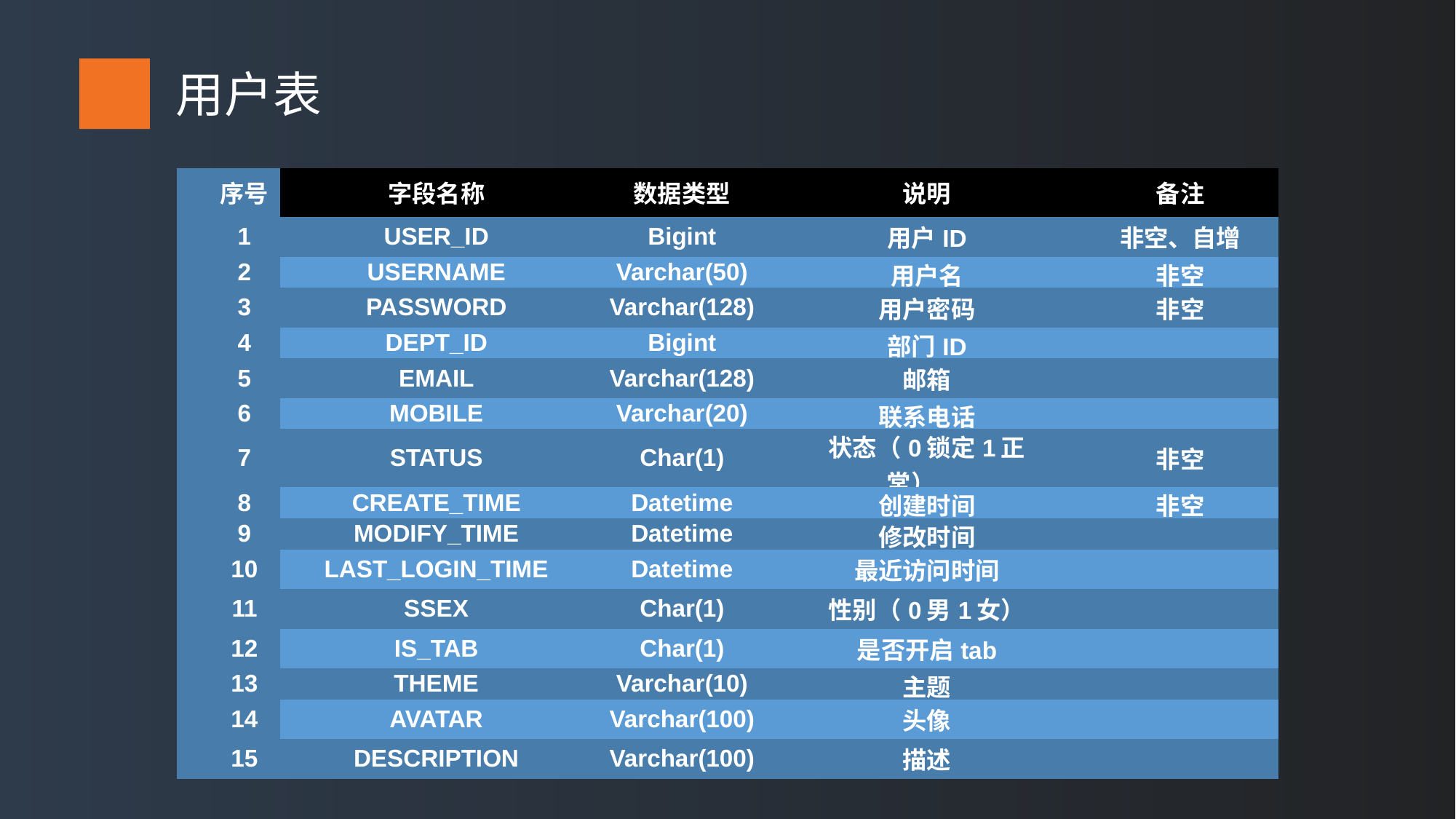

用户表
| 序号 | 字段名称 | 数据类型 | 说明 | 备注 |
| --- | --- | --- | --- | --- |
| 1 | USER\_ID | Bigint | 用户ID | 非空、自增 |
| 2 | USERNAME | Varchar(50) | 用户名 | 非空 |
| 3 | PASSWORD | Varchar(128) | 用户密码 | 非空 |
| 4 | DEPT\_ID | Bigint | 部门ID |  |
| 5 | EMAIL | Varchar(128) | 邮箱 |  |
| 6 | MOBILE | Varchar(20) | 联系电话 |  |
| 7 | STATUS | Char(1) | 状态（0锁定1正常） | 非空 |
| 8 | CREATE\_TIME | Datetime | 创建时间 | 非空 |
| 9 | MODIFY\_TIME | Datetime | 修改时间 |  |
| 10 | LAST\_LOGIN\_TIME | Datetime | 最近访问时间 |  |
| 11 | SSEX | Char(1) | 性别（0男1女） |  |
| 12 | IS\_TAB | Char(1) | 是否开启tab |  |
| 13 | THEME | Varchar(10) | 主题 |  |
| 14 | AVATAR | Varchar(100) | 头像 |  |
| 15 | DESCRIPTION | Varchar(100) | 描述 |  |